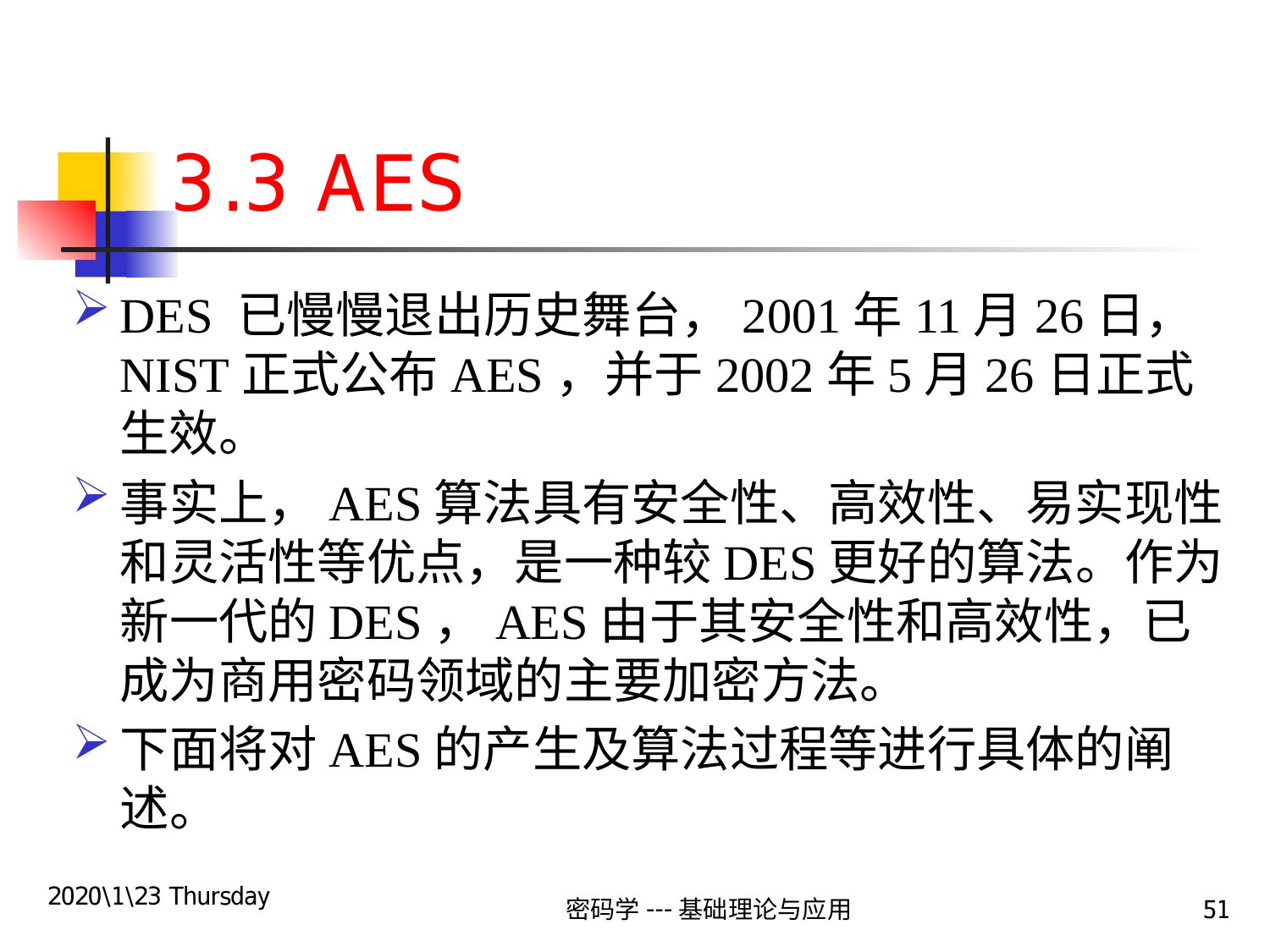

# 3.3 AES
DES 已慢慢退出历史舞台，2001年11月26日，NIST正式公布AES，并于2002年5月26日正式生效。
事实上，AES算法具有安全性、高效性、易实现性和灵活性等优点，是一种较DES更好的算法。作为新一代的DES，AES由于其安全性和高效性，已成为商用密码领域的主要加密方法。
下面将对AES的产生及算法过程等进行具体的阐述。
2020\1\23 Thursday
密码学---基础理论与应用
51